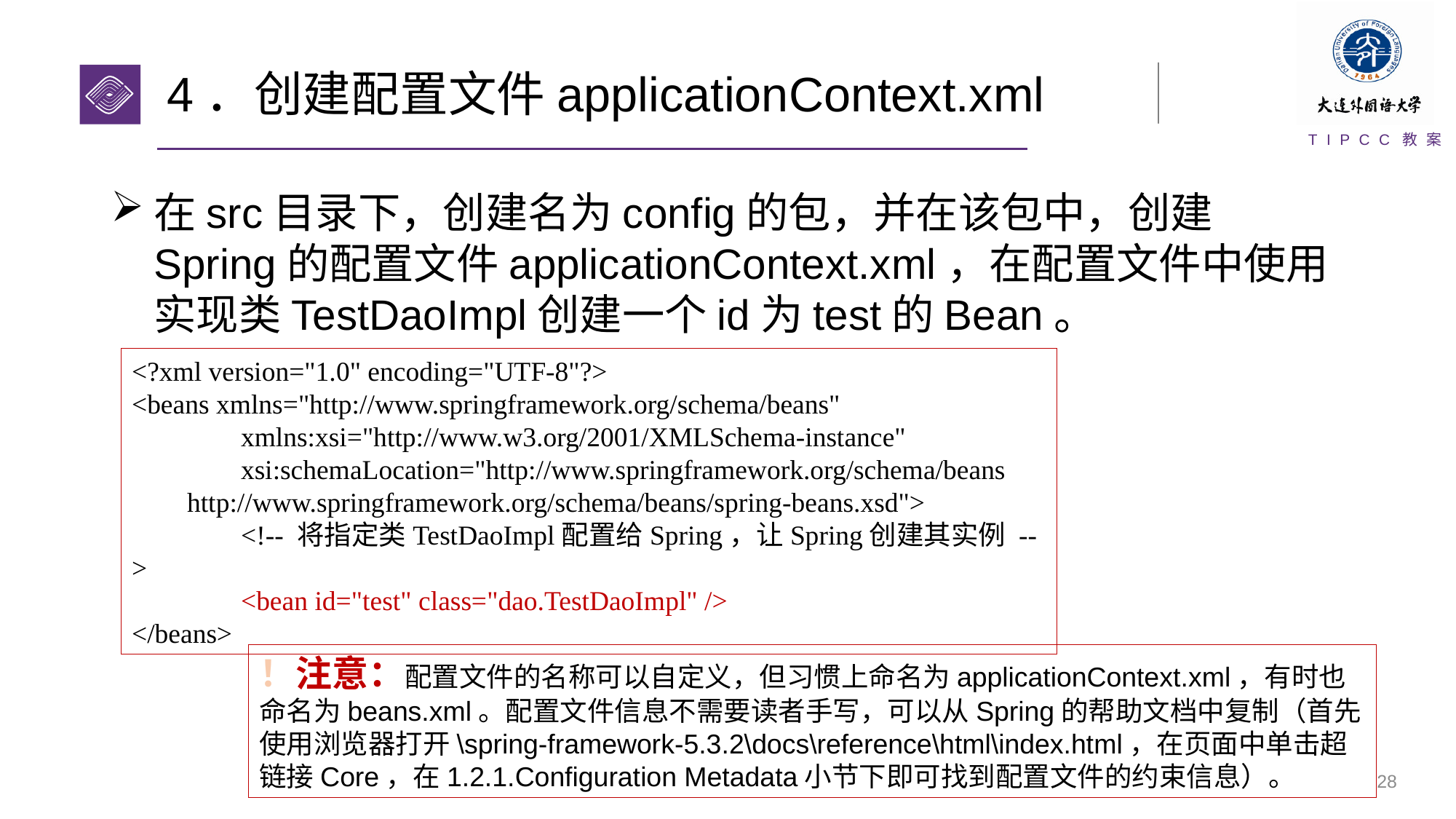

# 4．创建配置文件applicationContext.xml
在src目录下，创建名为config的包，并在该包中，创建Spring的配置文件applicationContext.xml，在配置文件中使用实现类TestDaoImpl创建一个id为test的Bean。
<?xml version="1.0" encoding="UTF-8"?>
<beans xmlns="http://www.springframework.org/schema/beans"
	xmlns:xsi="http://www.w3.org/2001/XMLSchema-instance"
	xsi:schemaLocation="http://www.springframework.org/schema/beans
        http://www.springframework.org/schema/beans/spring-beans.xsd">
	<!-- 将指定类TestDaoImpl配置给Spring，让Spring创建其实例 -->
	<bean id="test" class="dao.TestDaoImpl" />
</beans>
！注意：配置文件的名称可以自定义，但习惯上命名为applicationContext.xml，有时也命名为beans.xml。配置文件信息不需要读者手写，可以从Spring的帮助文档中复制（首先使用浏览器打开\spring-framework-5.3.2\docs\reference\html\index.html，在页面中单击超链接Core，在1.2.1.Configuration Metadata小节下即可找到配置文件的约束信息）。
28